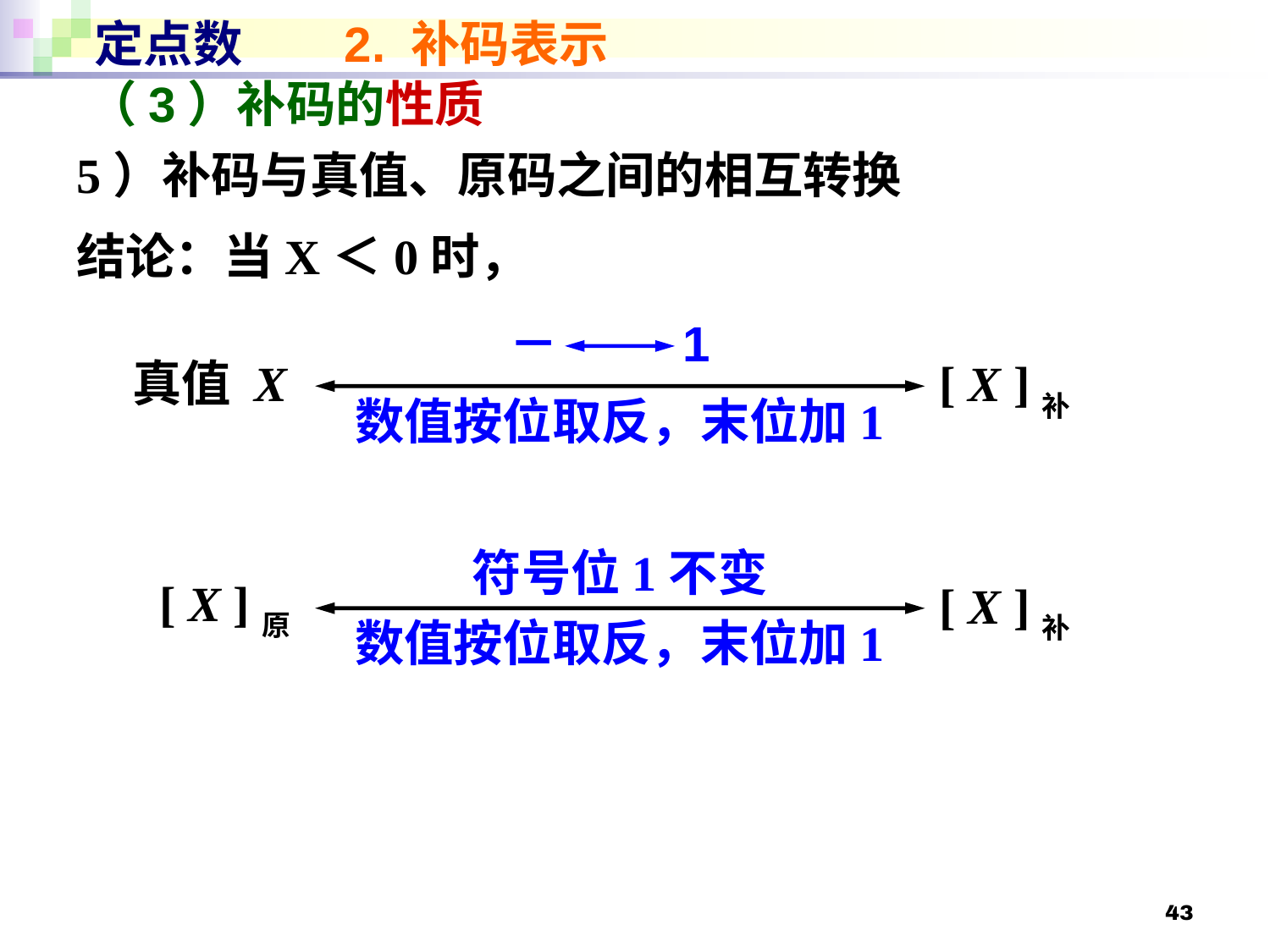

# 定点数        2. 补码表示
（3）补码的性质
5）补码与真值、原码之间的相互转换
结论：当X＜0时，
－          1
真值 X

[ X ]补
数值按位取反，末位加1

符号位1不变
[ X ]原
[ X ]补
数值按位取反，末位加1

43